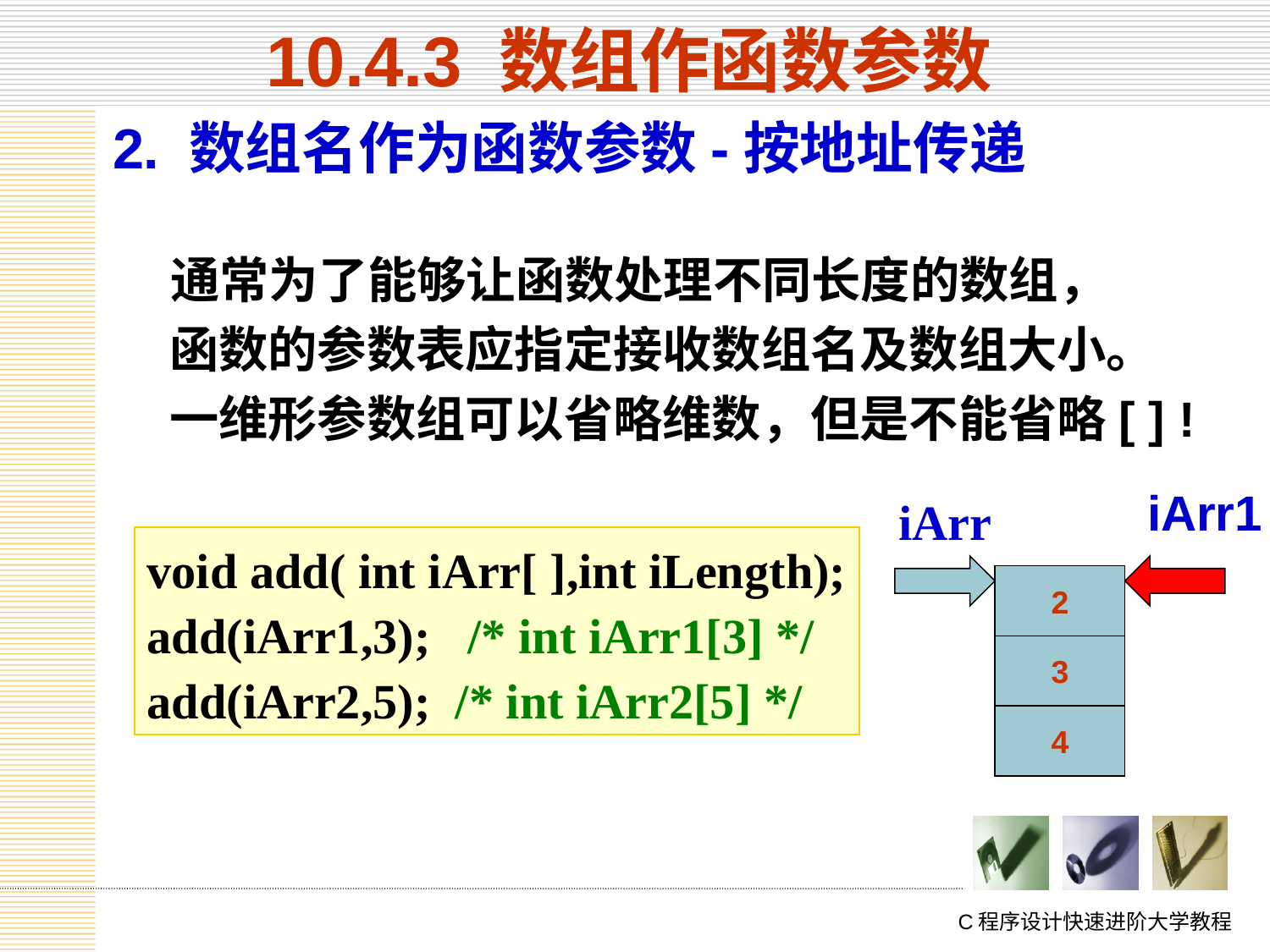

# 10.4.3 数组作函数参数
2. 数组名作为函数参数-按地址传递

     通常为了能够让函数处理不同长度的数组，
    函数的参数表应指定接收数组名及数组大小。
    一维形参数组可以省略维数，但是不能省略[ ] !

iArr1
iArr
void add( int iArr[ ],int iLength);
add(iArr1,3);   /* int iArr1[3] */
add(iArr2,5);  /* int iArr2[5] */

1
2
2
3
3
4
45
C程序设计快速进阶大学教程